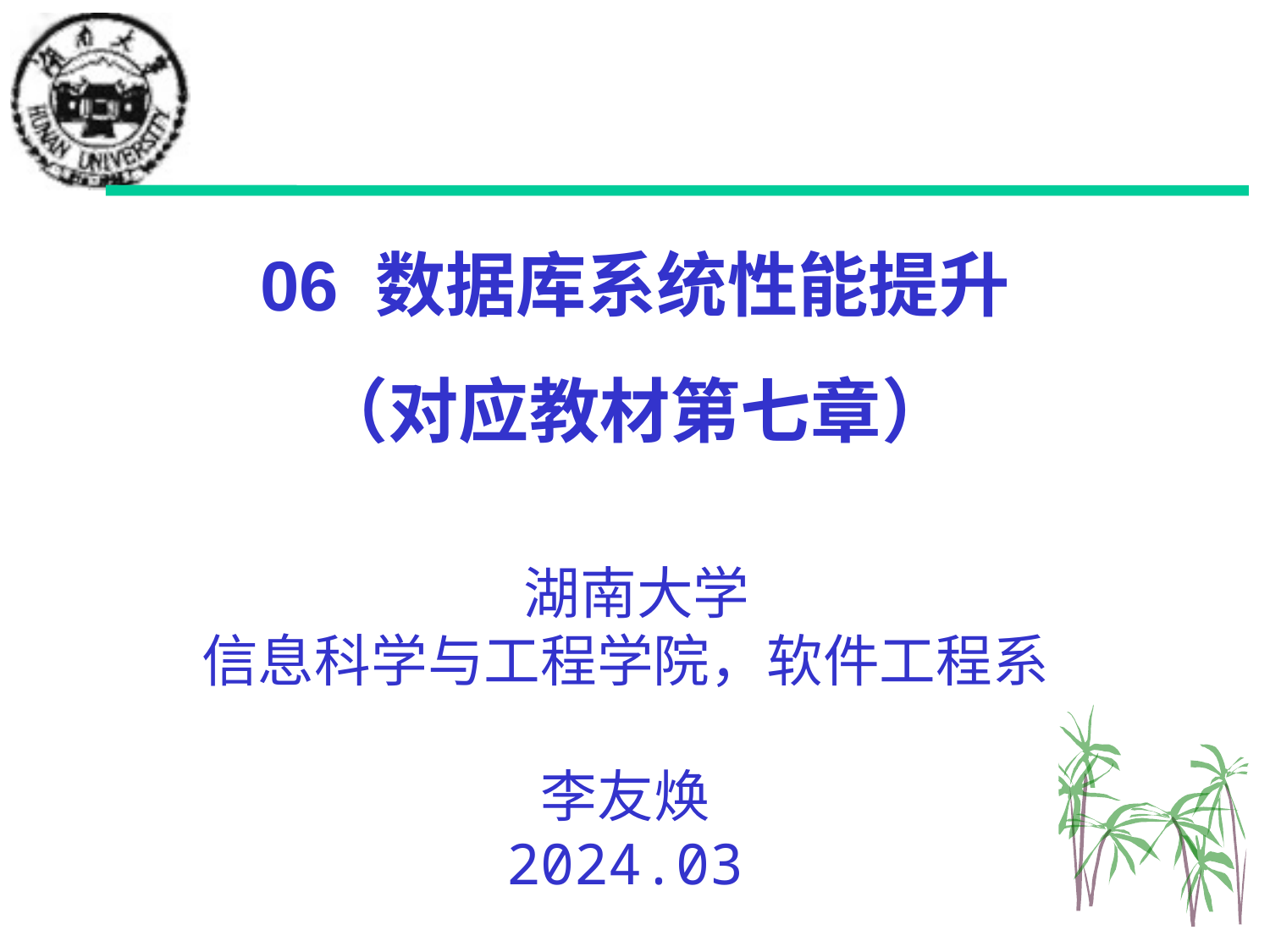

# 06 数据库系统性能提升 （对应教材第七章）

 湖南大学
信息科学与工程学院，软件工程系

李友焕
2024.03